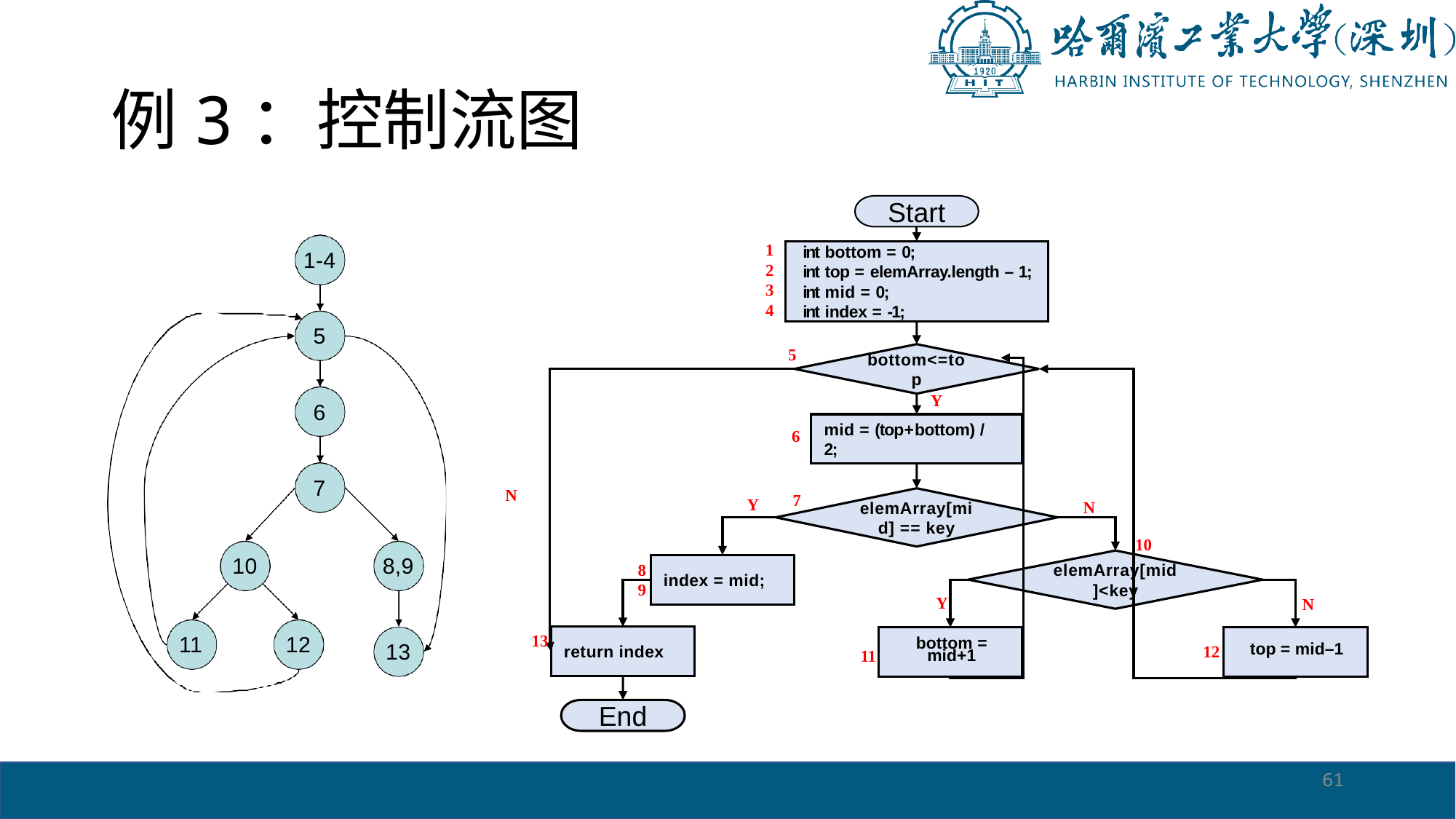

# 例3：控制流图
Start
1
2
3
4
 int bottom = 0;
 int top = elemArray.length – 1;
 int mid = 0;
 int index = -1;
5
bottom<=top
Y
mid = (top+bottom) / 2;
6
N
7
elemArray[mid] == key
Y
N
10
elemArray[mid]<key
8
9
index = mid;
Y
N
13
return index
bottom = mid+1
top = mid–1
12
11
End

1-4
5
6
7
10
8,9
11
12
13
61